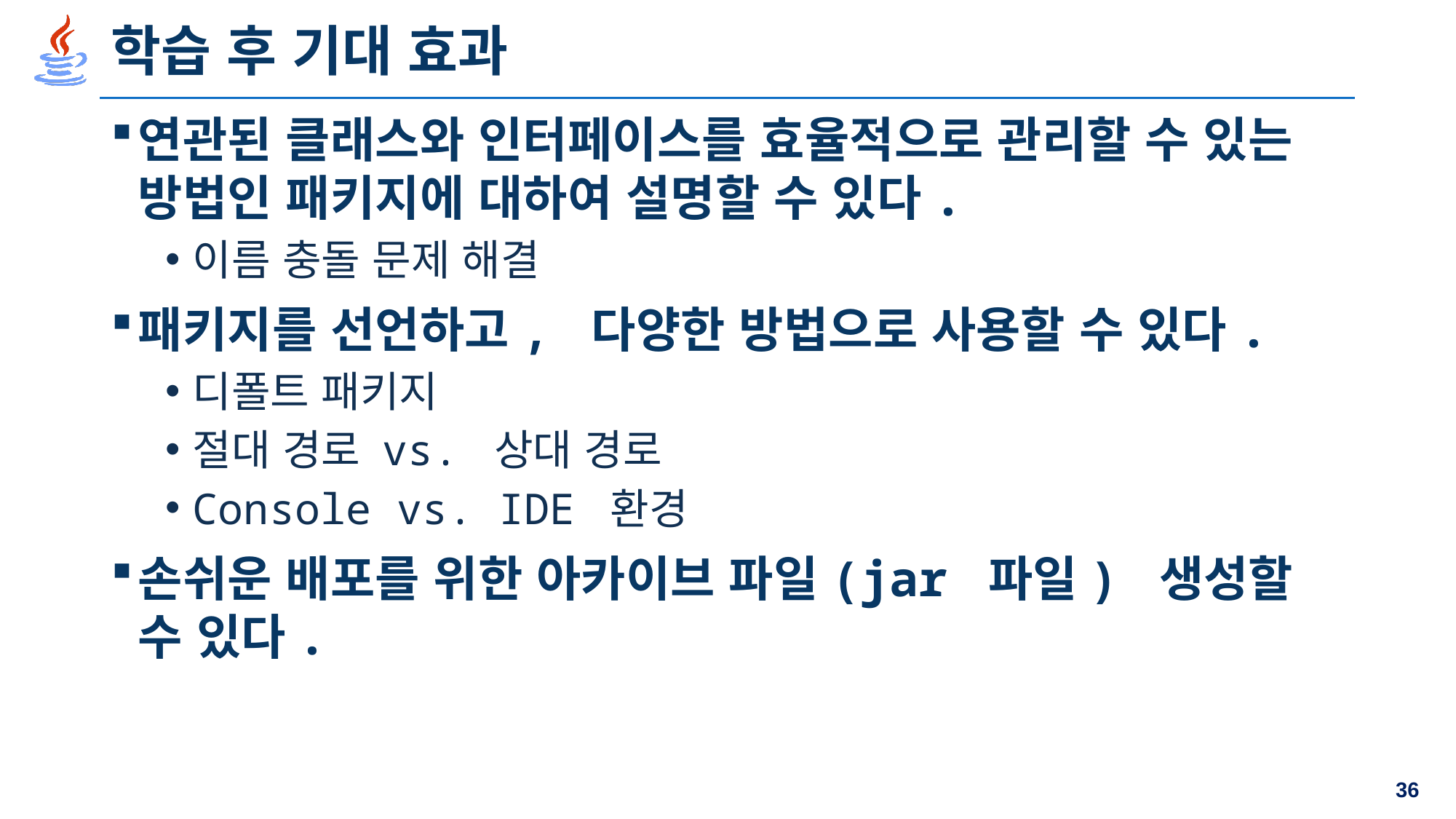

# 학습 후 기대 효과
연관된 클래스와 인터페이스를 효율적으로 관리할 수 있는 방법인 패키지에 대하여 설명할 수 있다.
이름 충돌 문제 해결
패키지를 선언하고, 다양한 방법으로 사용할 수 있다.
디폴트 패키지
절대 경로 vs. 상대 경로
Console vs. IDE 환경
손쉬운 배포를 위한 아카이브 파일(jar 파일) 생성할 수 있다.

36